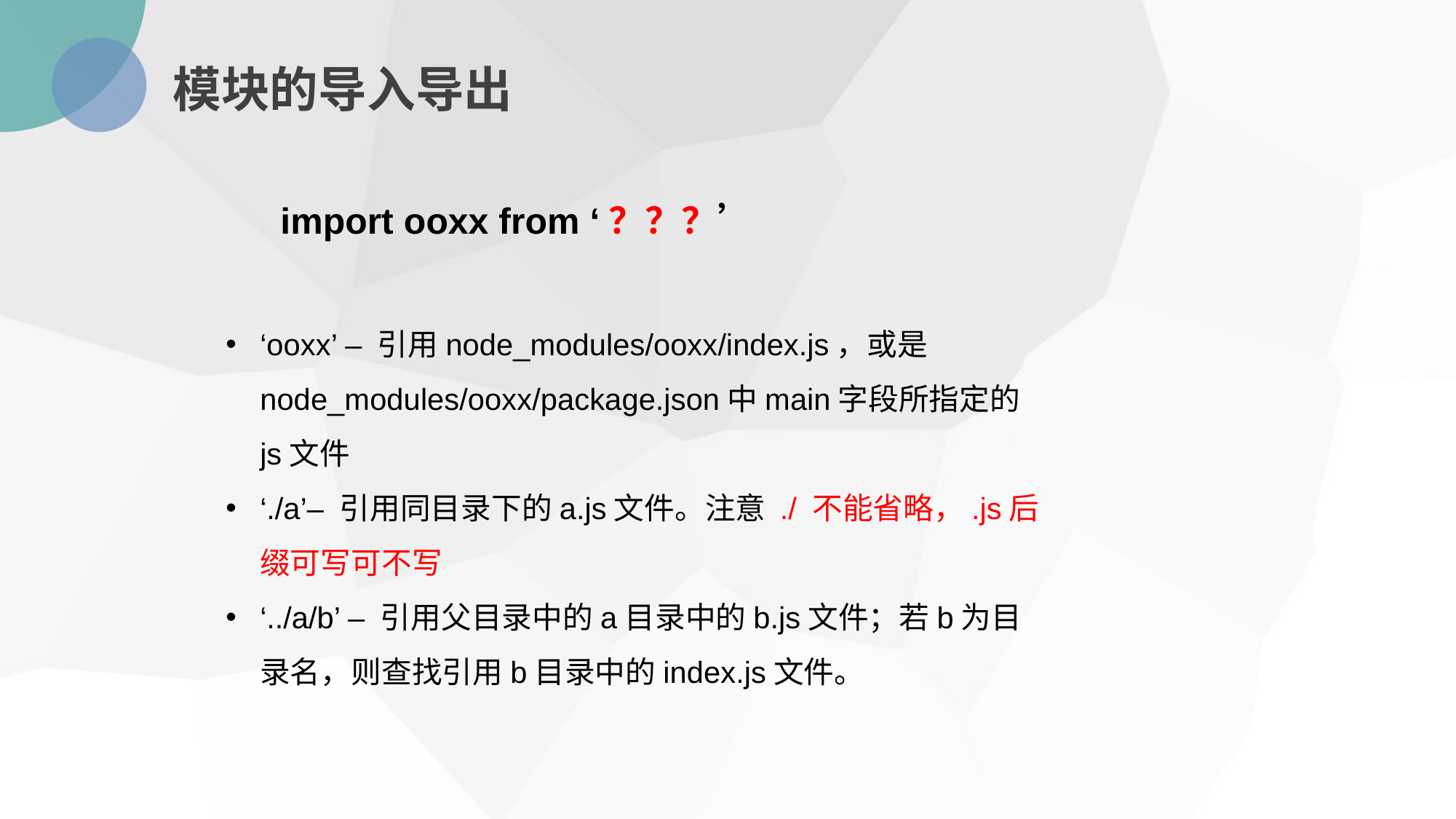

模块的导入导出
import ooxx from ‘？？？’

‘ooxx’ – 引用node_modules/ooxx/index.js，或是node_modules/ooxx/package.json中main字段所指定的js文件
‘./a’– 引用同目录下的a.js文件。注意 ./ 不能省略，.js后缀可写可不写
‘../a/b’ – 引用父目录中的a目录中的b.js文件；若b为目录名，则查找引用b目录中的index.js文件。